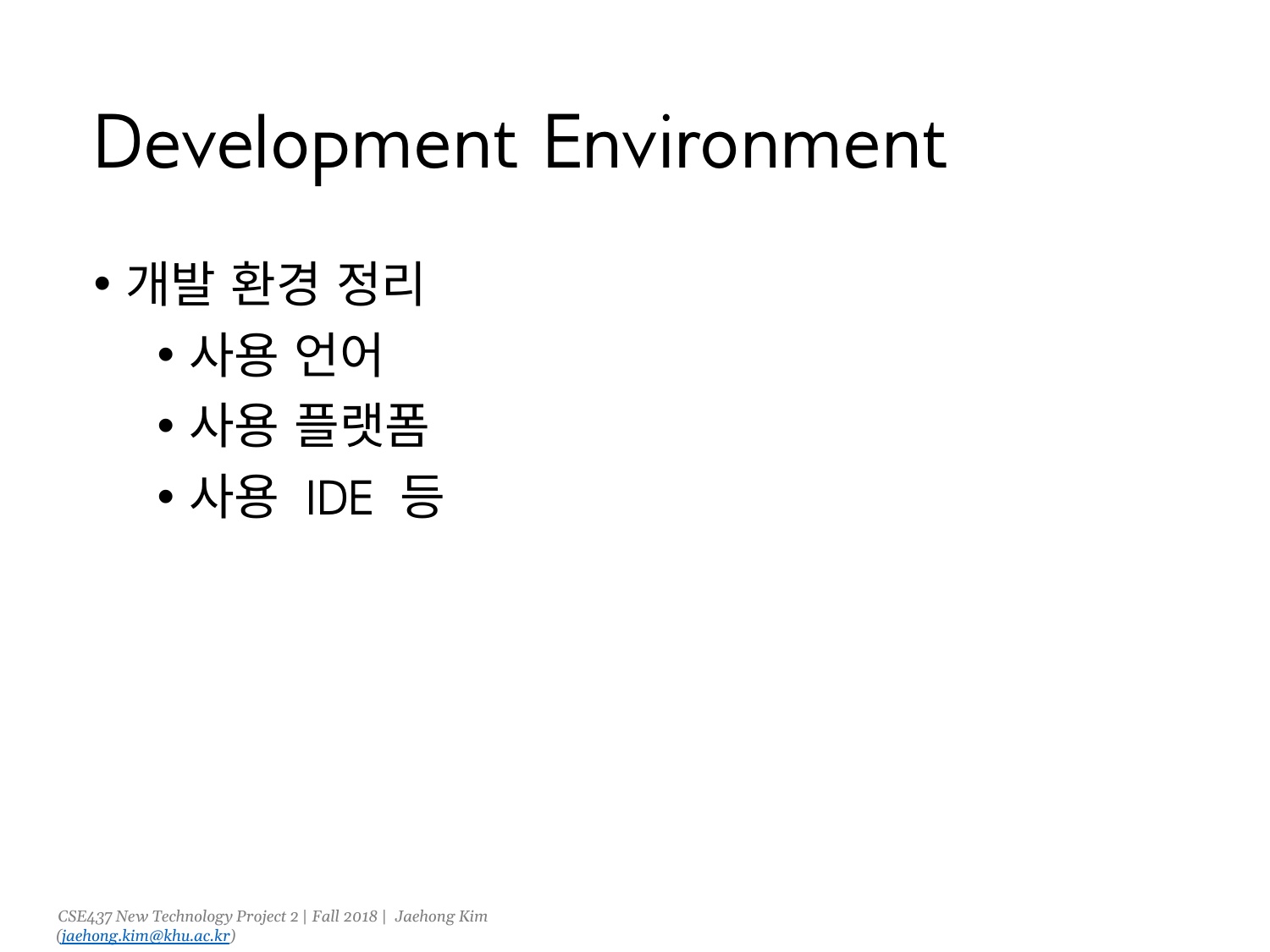

# Development Environment
개발 환경 정리
사용 언어
사용 플랫폼
사용 IDE 등
6